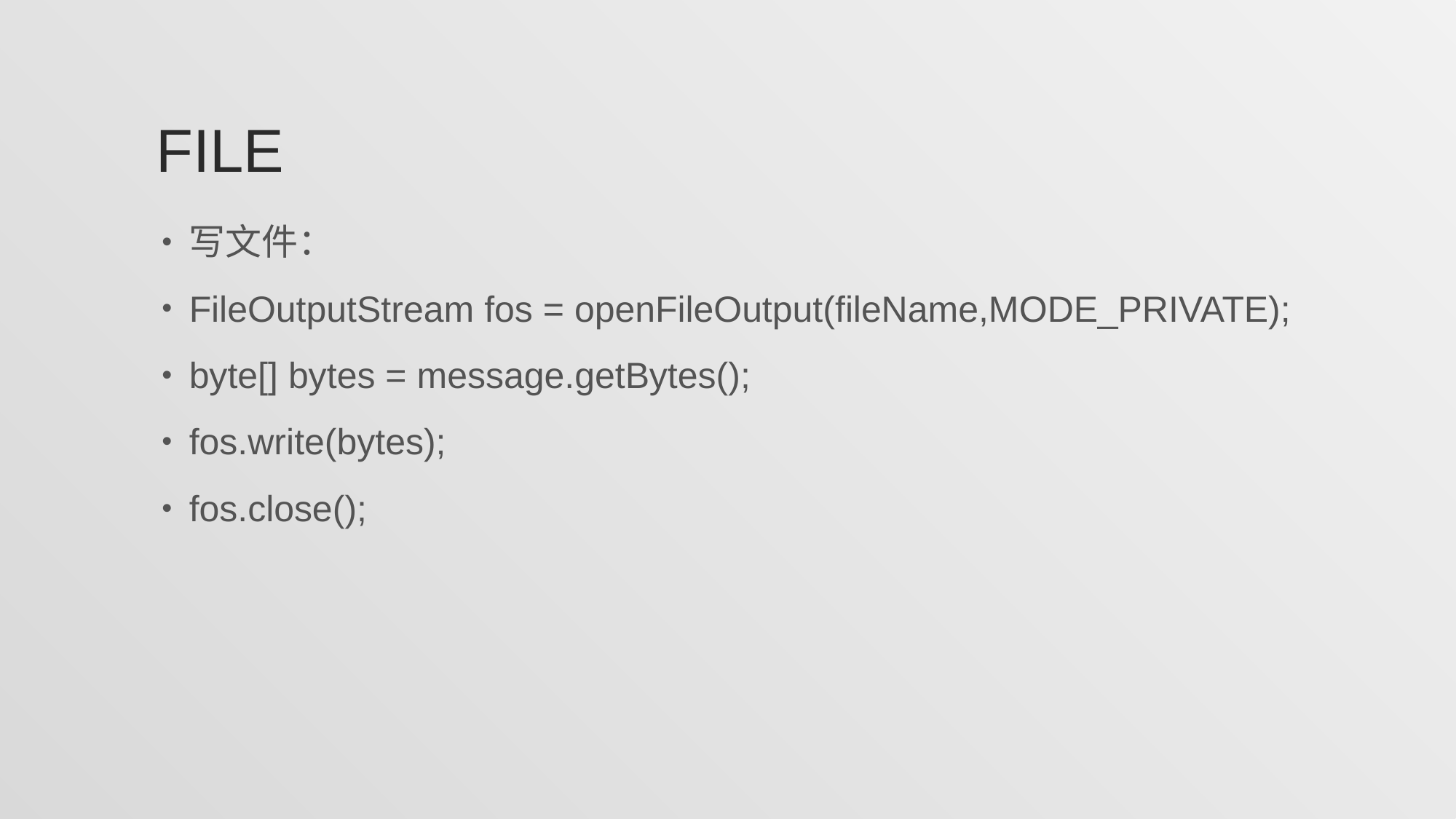

# FILE
写文件：
FileOutputStream fos = openFileOutput(fileName,MODE_PRIVATE);
byte[] bytes = message.getBytes();
fos.write(bytes);
fos.close();